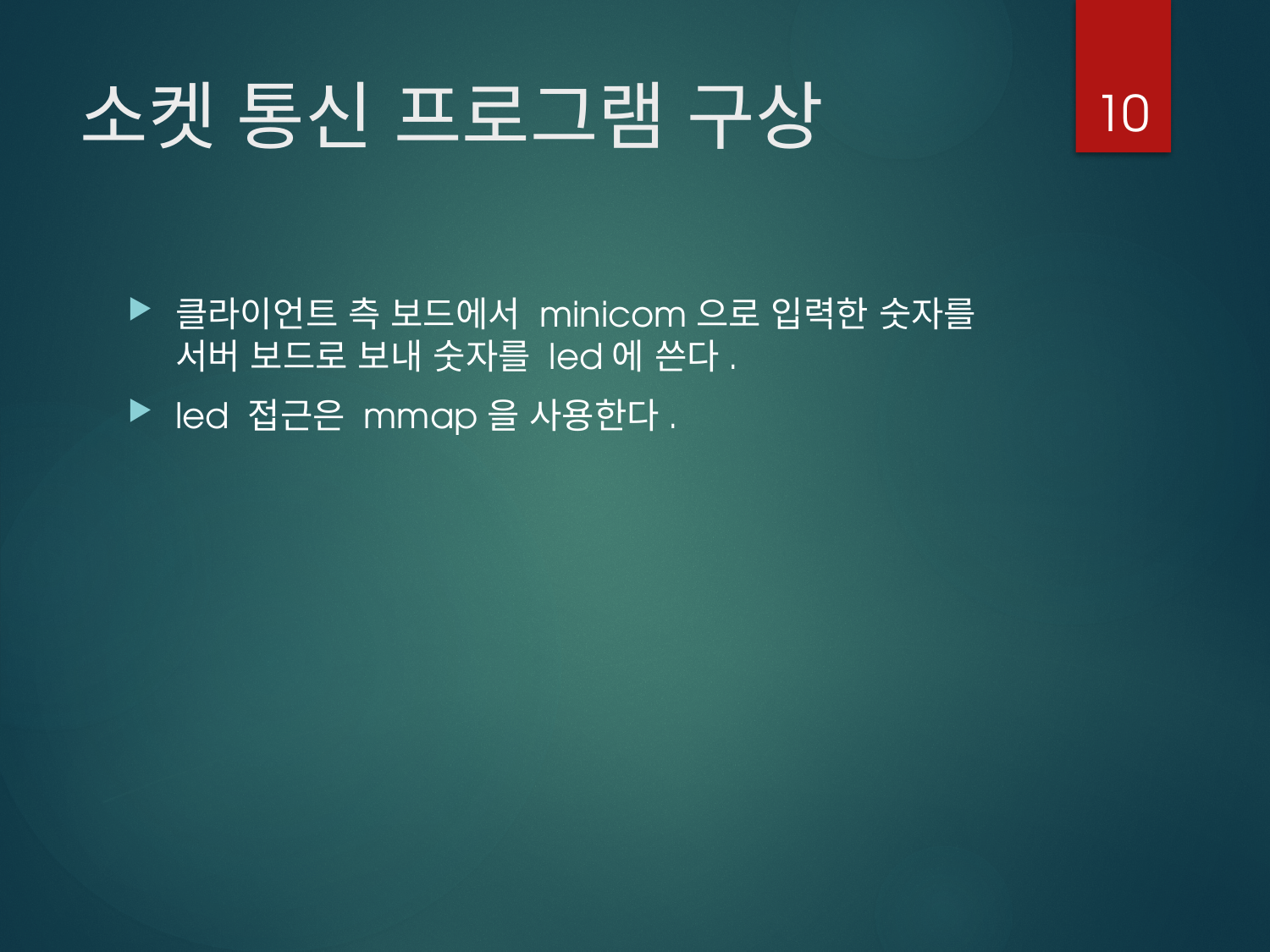

10
# 소켓 통신 프로그램 구상
클라이언트 측 보드에서 minicom으로 입력한 숫자를 서버 보드로 보내 숫자를 led에 쓴다.
led 접근은 mmap을 사용한다.